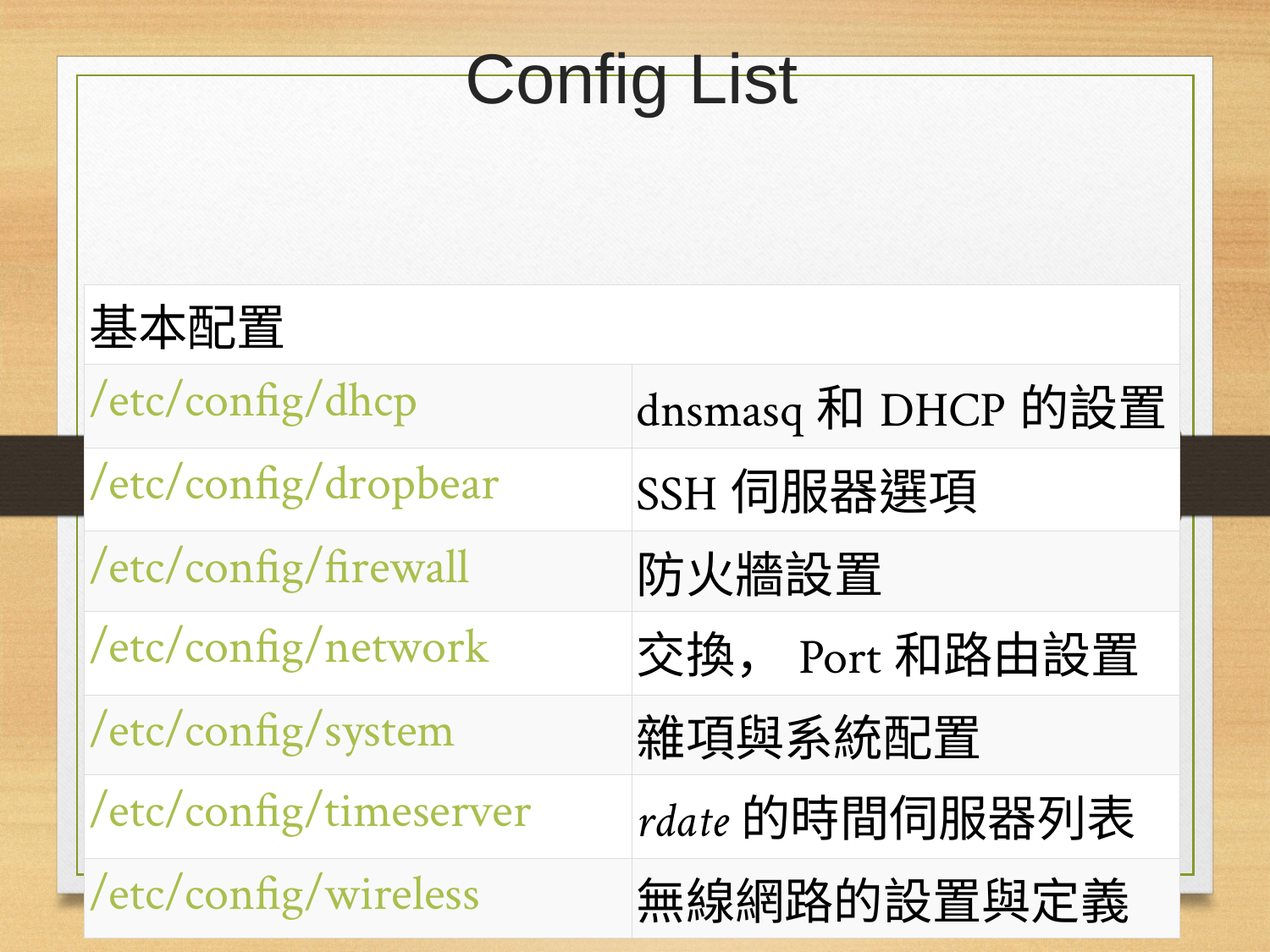

# Config List
| 基本配置 |  |
| --- | --- |
| /etc/config/dhcp | dnsmasq和DHCP的設置 |
| /etc/config/dropbear | SSH伺服器選項 |
| /etc/config/firewall | 防火牆設置 |
| /etc/config/network | 交換，Port和路由設置 |
| /etc/config/system | 雜項與系統配置 |
| /etc/config/timeserver | rdate的時間伺服器列表 |
| /etc/config/wireless | 無線網路的設置與定義 |